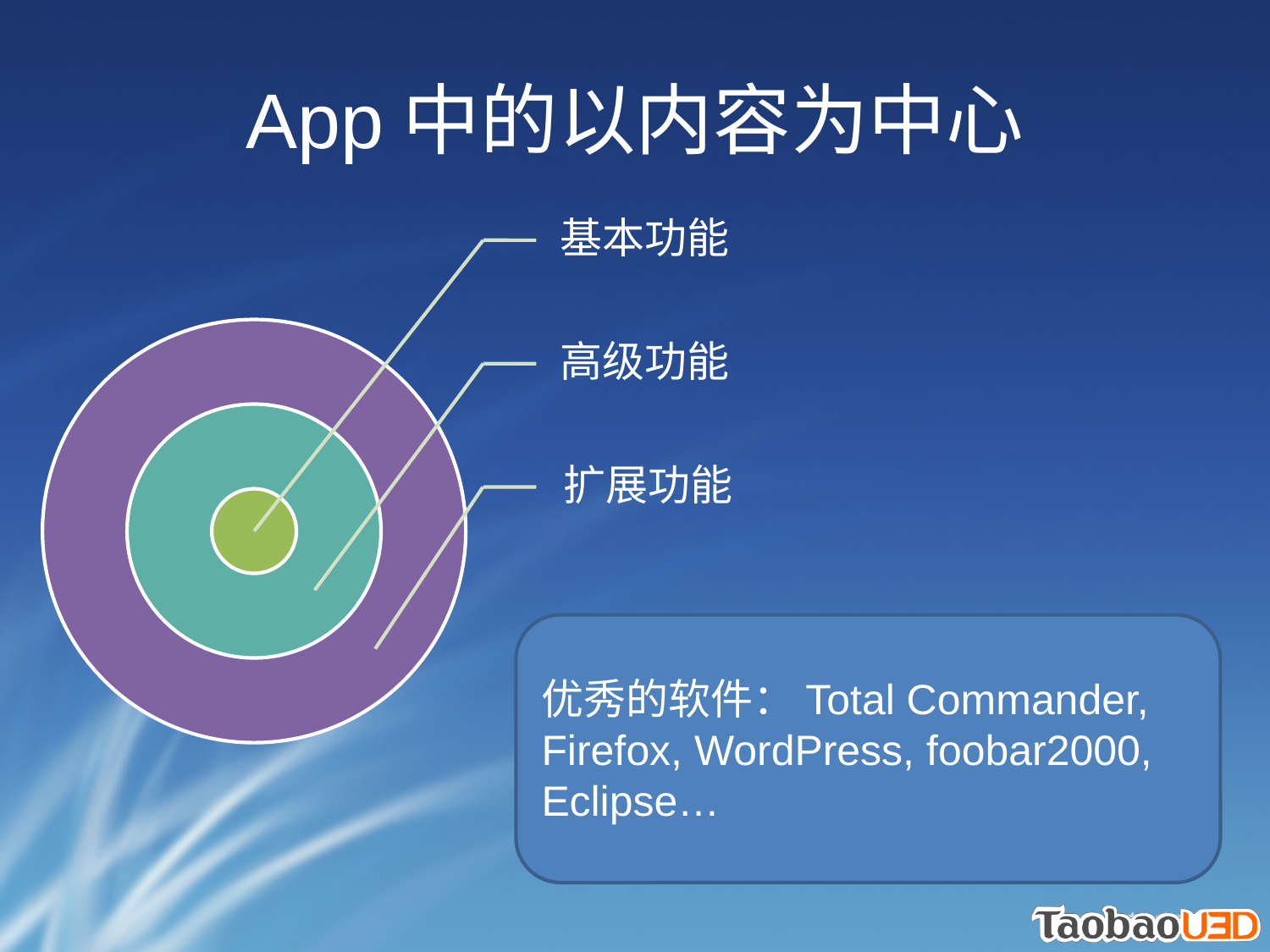

# App中的以内容为中心
基本功能
高级功能
 扩展功能
优秀的软件：Total Commander, Firefox, WordPress, foobar2000, Eclipse…